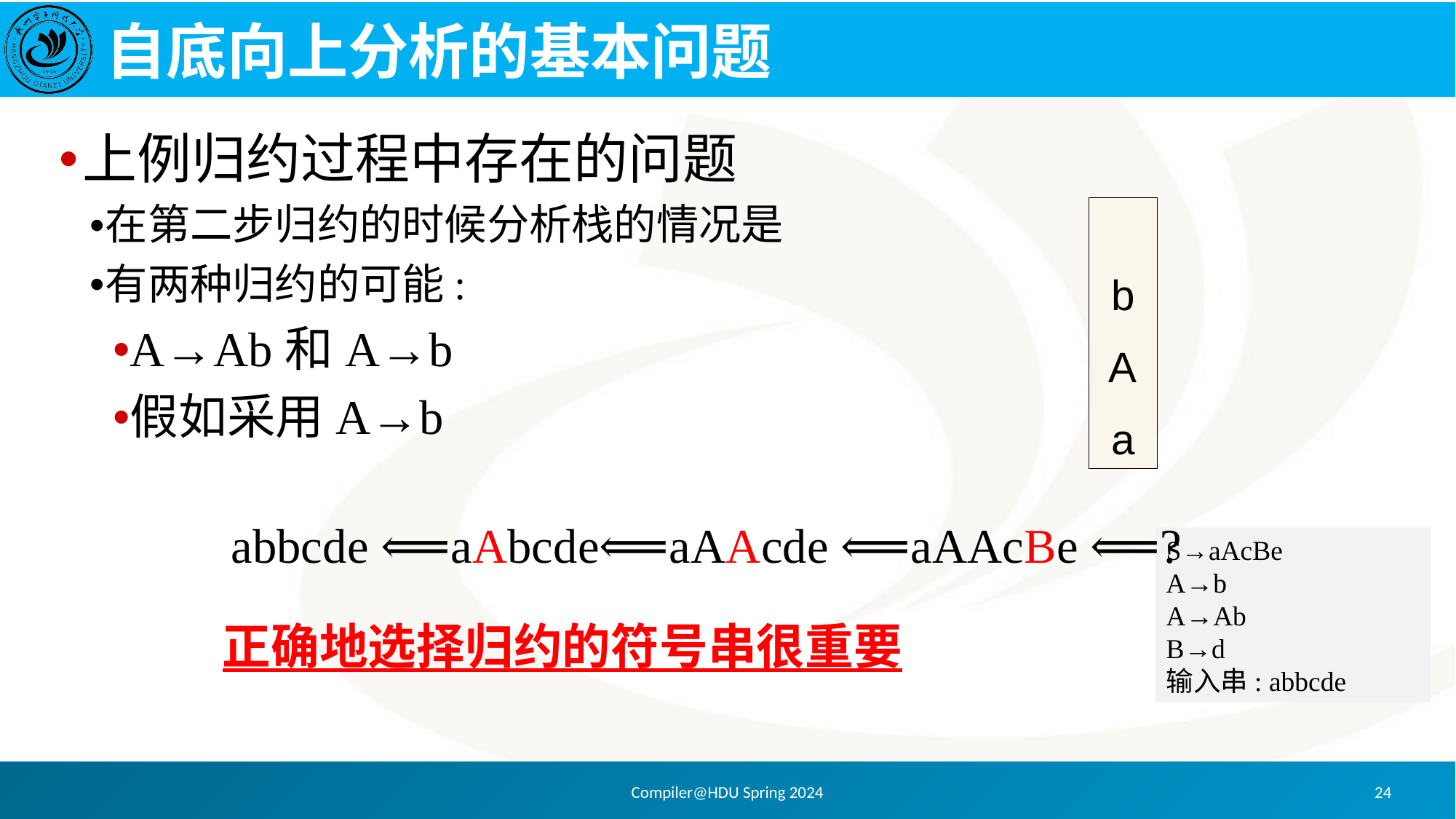

# 自底向上分析的基本问题
上例归约过程中存在的问题
在第二步归约的时候分析栈的情况是
有两种归约的可能:
A→Ab和A→b
假如采用A→b

b
A
a
abbcde ⟸aAbcde⟸aAAcde ⟸aAAcBe ⟸?
S→aAcBe
A→b
A→Ab
B→d
输入串: abbcde
正确地选择归约的符号串很重要
Compiler@HDU Spring 2024
24